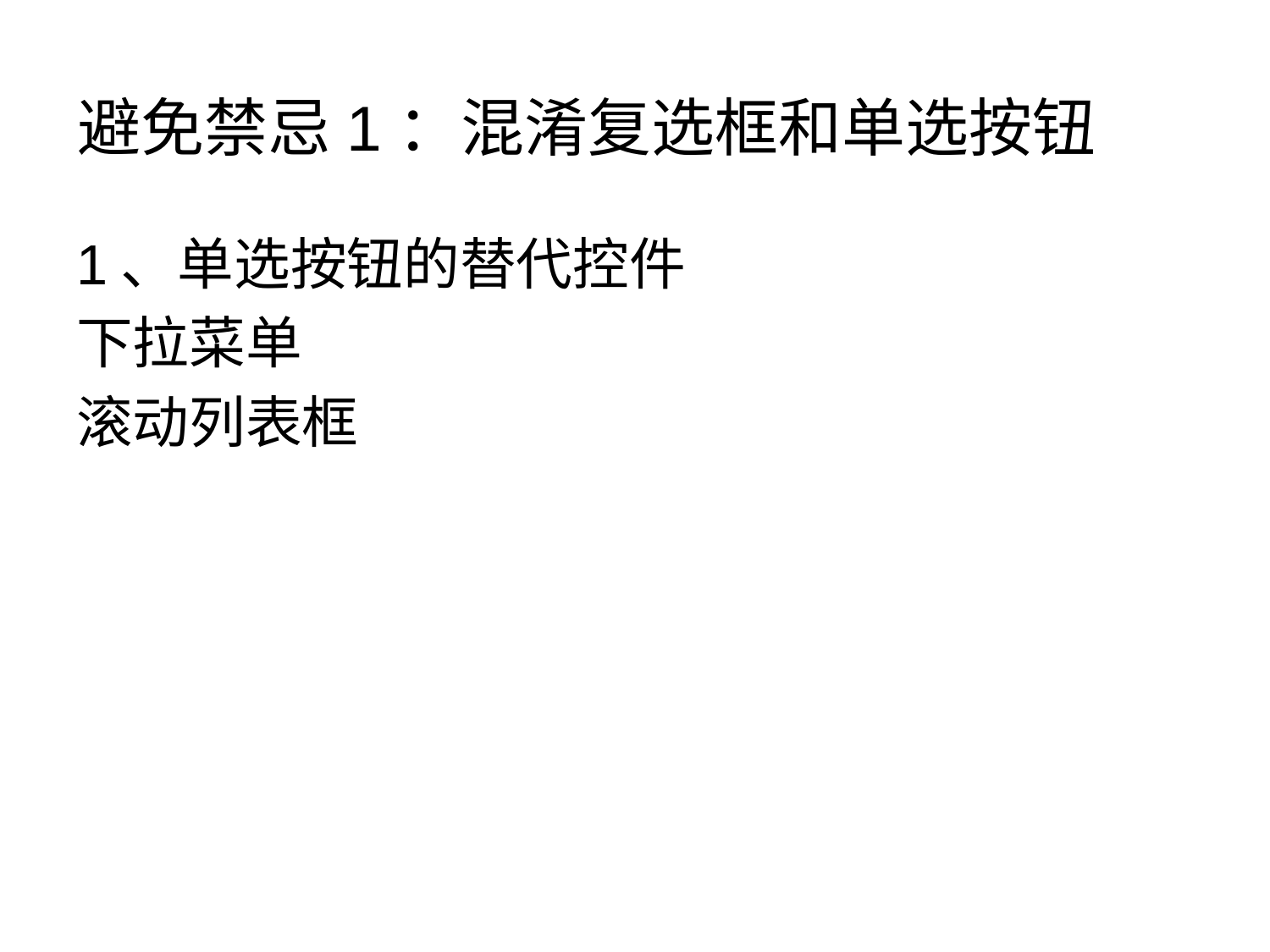

避免禁忌1：混淆复选框和单选按钮
1、单选按钮的替代控件
下拉菜单
滚动列表框